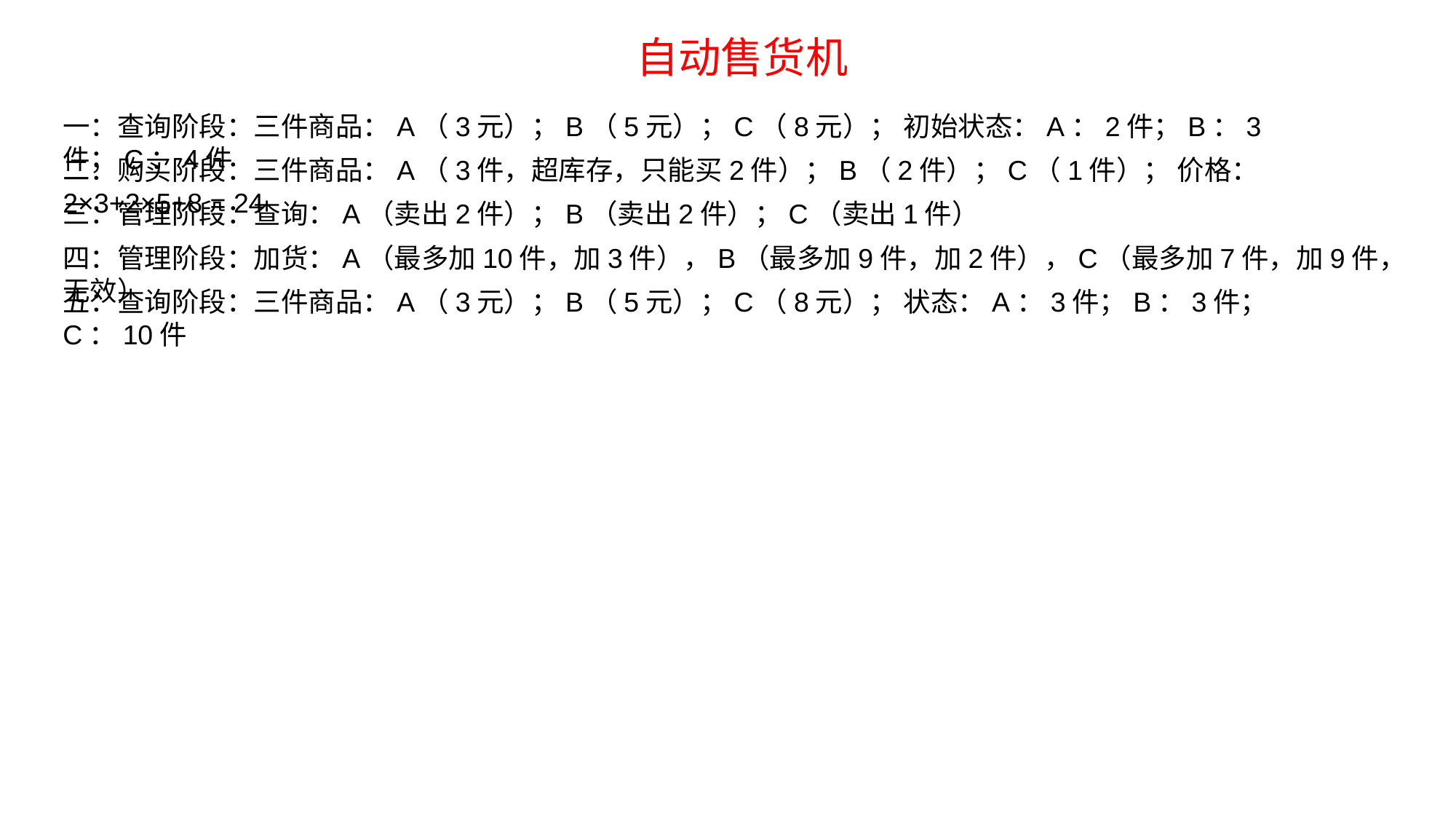

自动售货机
一：查询阶段：三件商品：A（3元）；B（5元）；C（8元）； 初始状态：A：2件；B：3件；C：4件
二：购买阶段：三件商品：A（3件，超库存，只能买2件）；B（2件）；C（1件）； 价格：2×3+2×5+8 = 24
三：管理阶段：查询：A（卖出2件）；B（卖出2件）；C（卖出1件）
四：管理阶段：加货：A（最多加10件，加3件），B（最多加9件，加2件），C（最多加7件，加9件，无效）
五：查询阶段：三件商品：A（3元）；B（5元）；C（8元）； 状态：A：3件；B：3件；C：10件